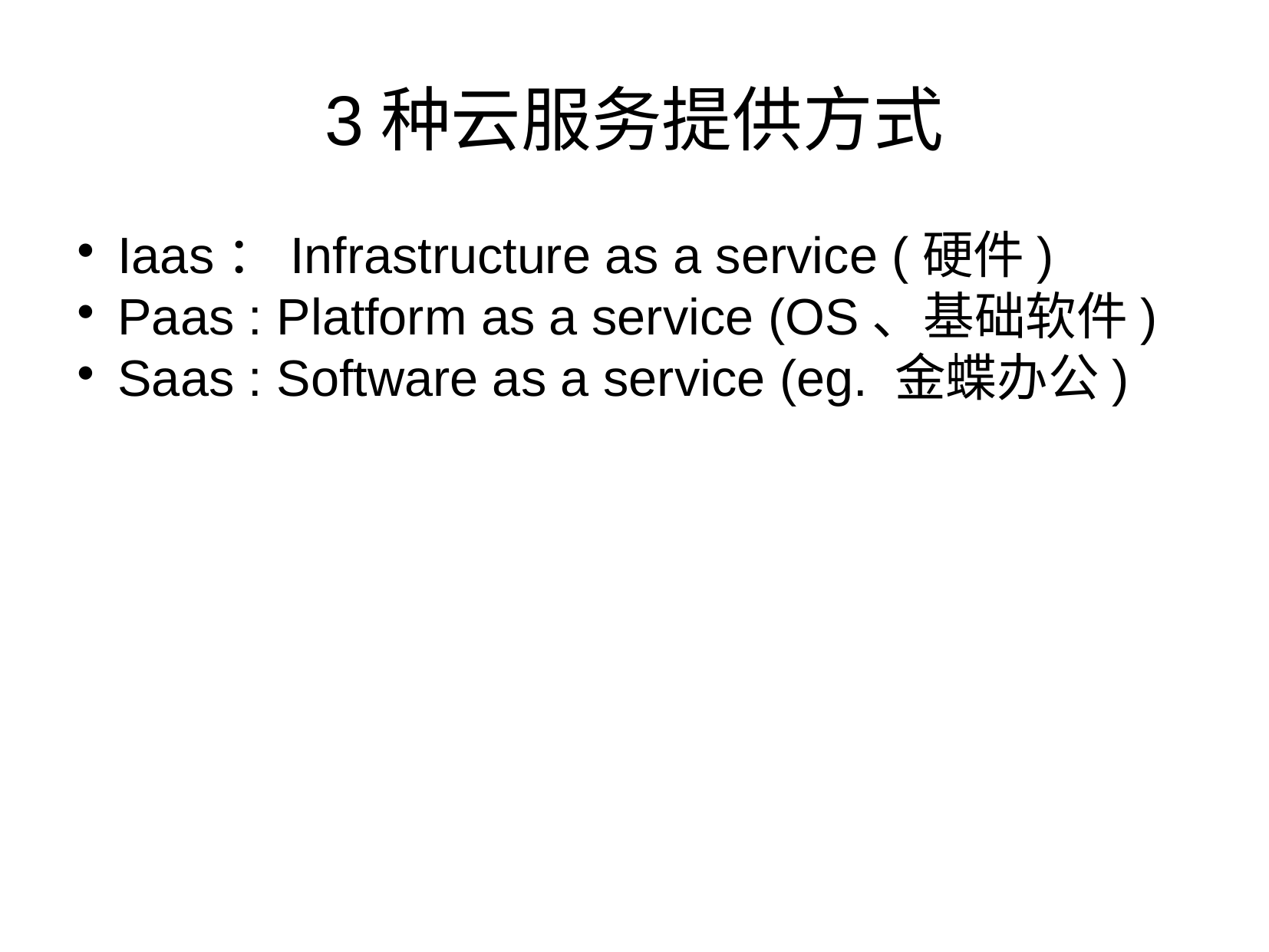

3种云服务提供方式
Iaas：Infrastructure as a service (硬件)
Paas : Platform as a service (OS、基础软件)
Saas : Software as a service (eg. 金蝶办公)